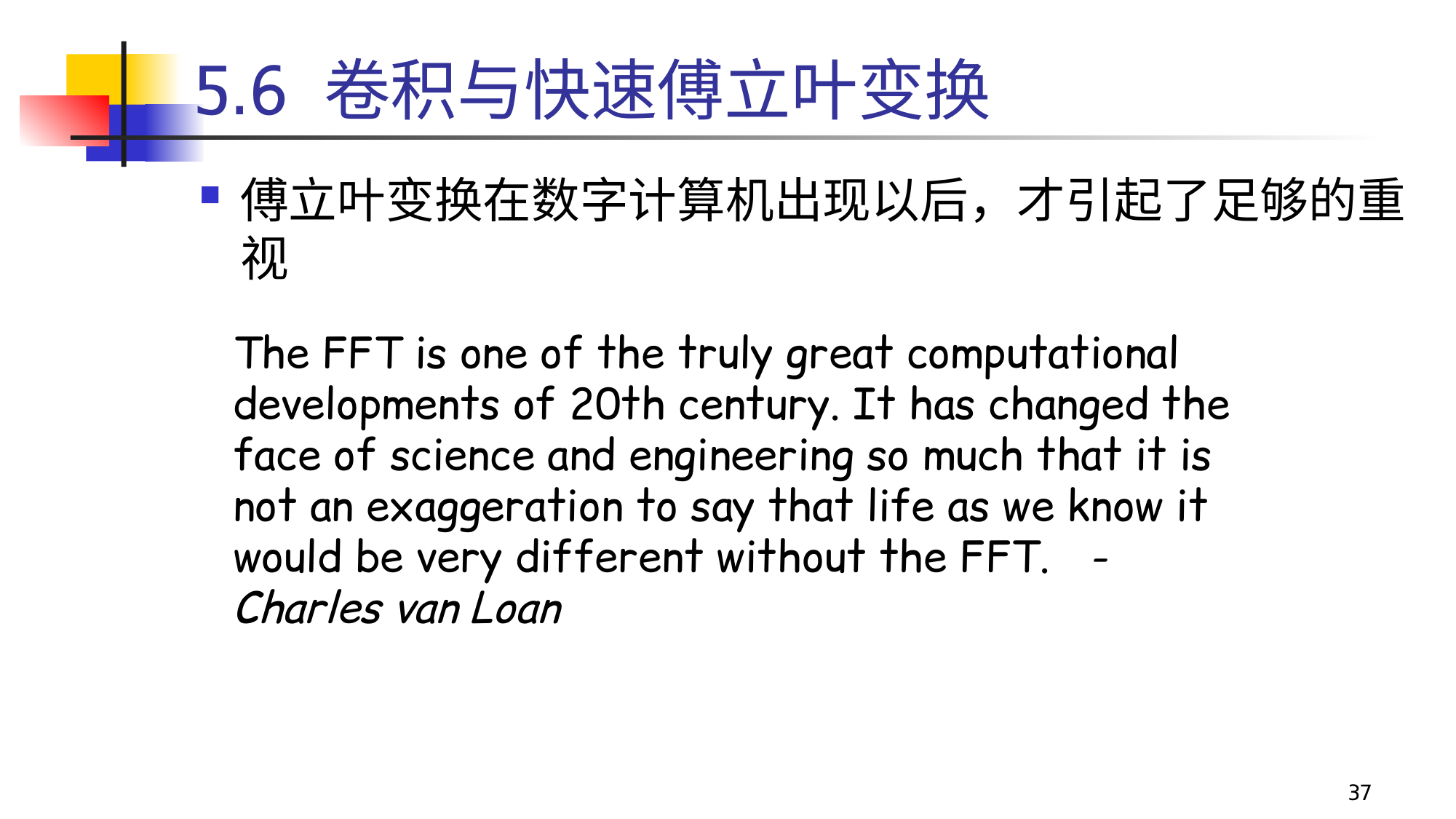

# 5.6 卷积与快速傅立叶变换
傅立叶变换在数字计算机出现以后，才引起了足够的重视

The FFT is one of the truly great computational developments of 20th century. It has changed the face of science and engineering so much that it is not an exaggeration to say that life as we know it would be very different without the FFT.   -Charles van Loan
37